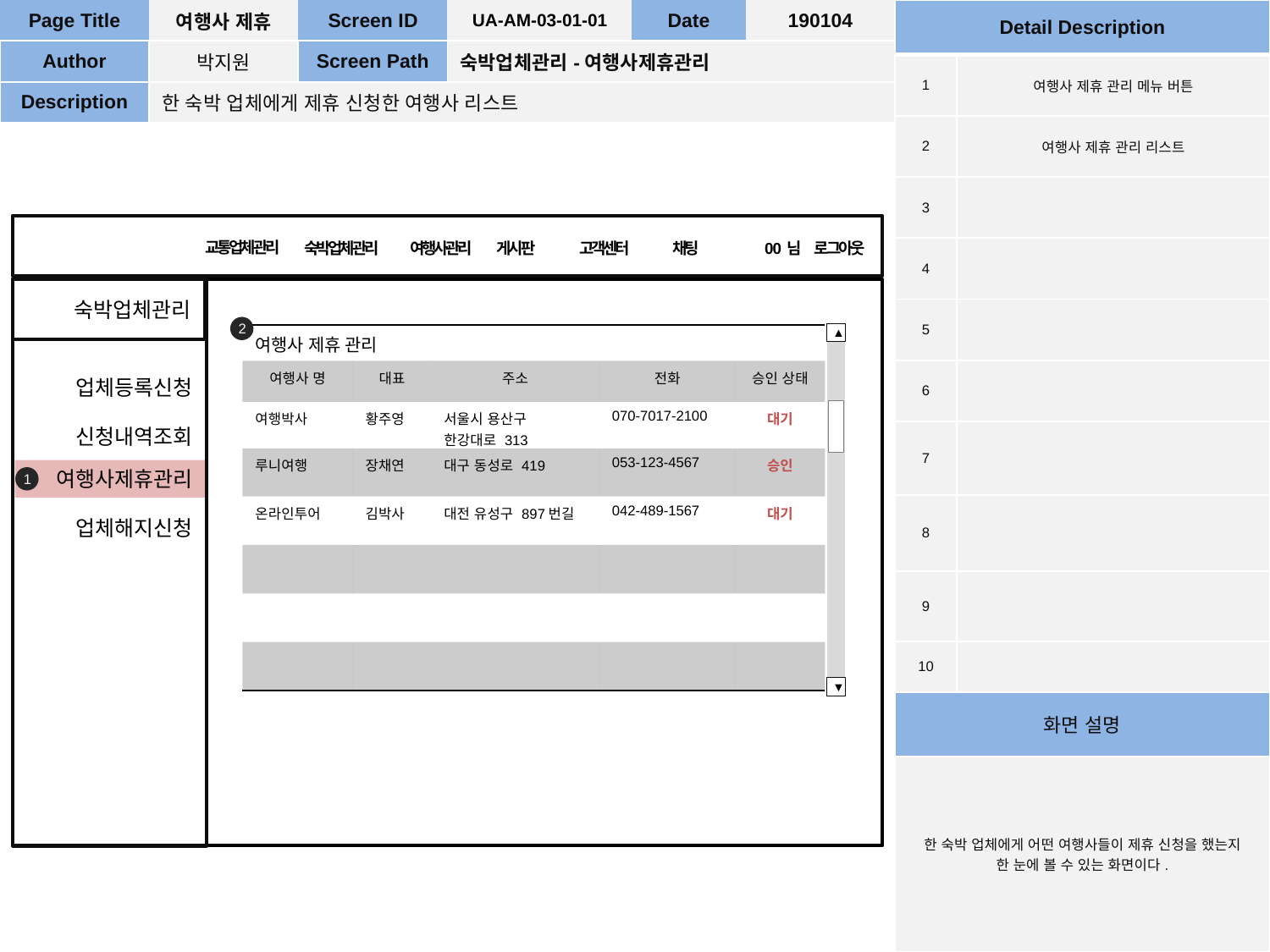

| Page Title | 여행사 제휴 | Screen ID | UA-AM-03-01-01 | Date | 190104 |
| --- | --- | --- | --- | --- | --- |
| Author | 박지원 | Screen Path | 숙박업체관리-여행사제휴관리 |  |  |
| Description | 한 숙박 업체에게 제휴 신청한 여행사 리스트 |  |  |  |  |
| Detail Description |  |
| --- | --- |
| 1 | 여행사 제휴 관리 메뉴 버튼 |
| 2 | 여행사 제휴 관리 리스트 |
| 3 |  |
| 4 |  |
| 5 |  |
| 6 |  |
| 7 |  |
| 8 |  |
| 9 |  |
| 10 |  |
| 화면 설명 |  |
| 한 숙박 업체에게 어떤 여행사들이 제휴 신청을 했는지 한 눈에 볼 수 있는 화면이다. |  |

교통업체관리
게시판
고객센터
채팅
0 0 님
로그아웃
숙박업체관리
여행사관리

숙박업체관리
2

▲
| 여행사 제휴 관리 |  |  |  |  |
| --- | --- | --- | --- | --- |
| 여행사 명 | 대표 | 주소 | 전화 | 승인 상태 |
| 여행박사 | 황주영 | 서울시 용산구 한강대로 313 | 070-7017-2100 | 대기 |
| 루니여행 | 장채연 | 대구 동성로 419 | 053-123-4567 | 승인 |
| 온라인투어 | 김박사 | 대전 유성구 897번길 | 042-489-1567 | 대기 |
|  |  |  |  |  |
|  |  |  |  |  |
|  |  |  |  |  |
업체등록신청
신청내역조회

여행사제휴관리
1

업체해지신청
▼